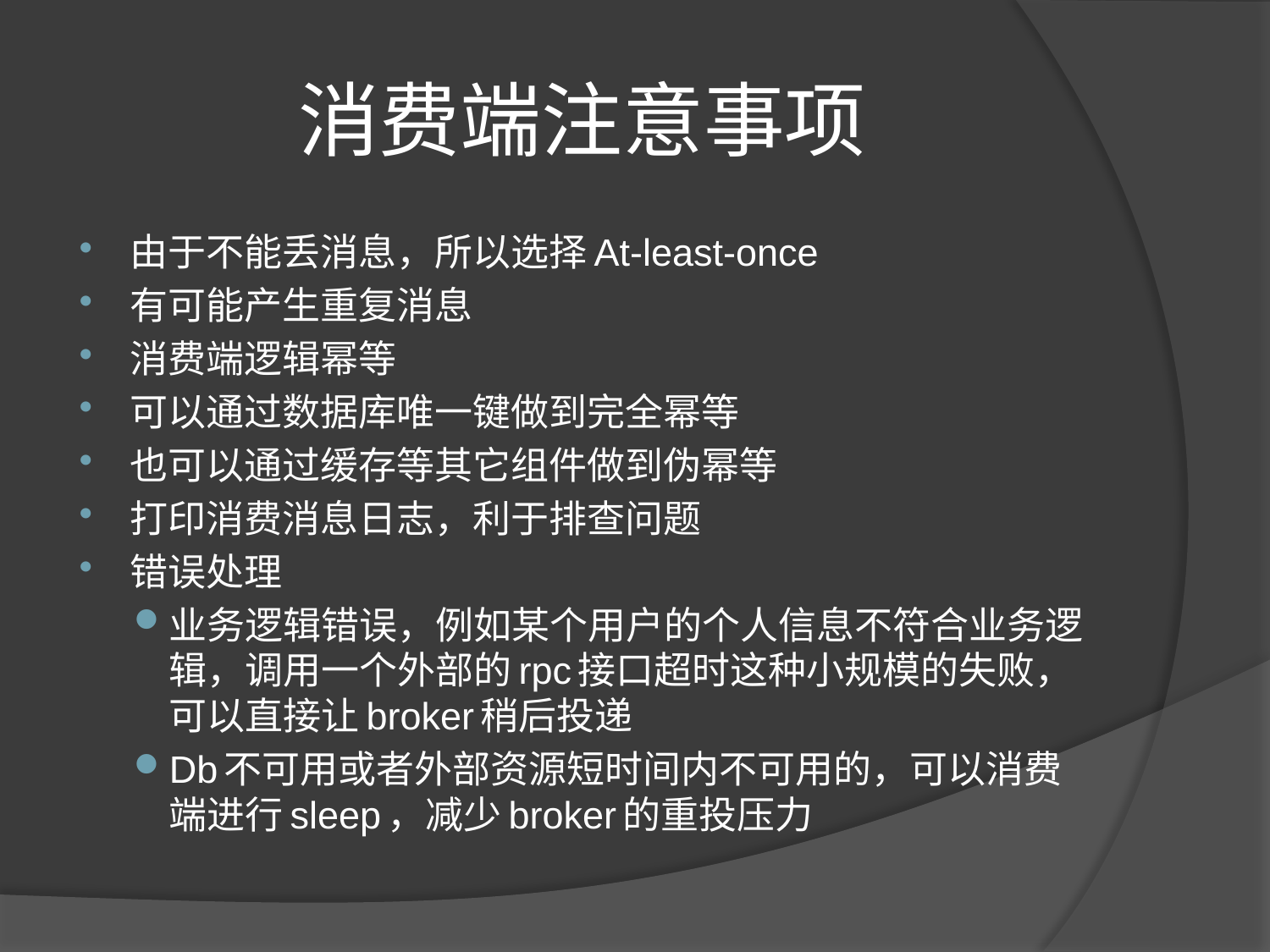

# 消费端注意事项
由于不能丢消息，所以选择At-least-once
有可能产生重复消息
消费端逻辑幂等
可以通过数据库唯一键做到完全幂等
也可以通过缓存等其它组件做到伪幂等
打印消费消息日志，利于排查问题
错误处理
业务逻辑错误，例如某个用户的个人信息不符合业务逻辑，调用一个外部的rpc接口超时这种小规模的失败，可以直接让broker稍后投递
Db不可用或者外部资源短时间内不可用的，可以消费端进行sleep，减少broker的重投压力